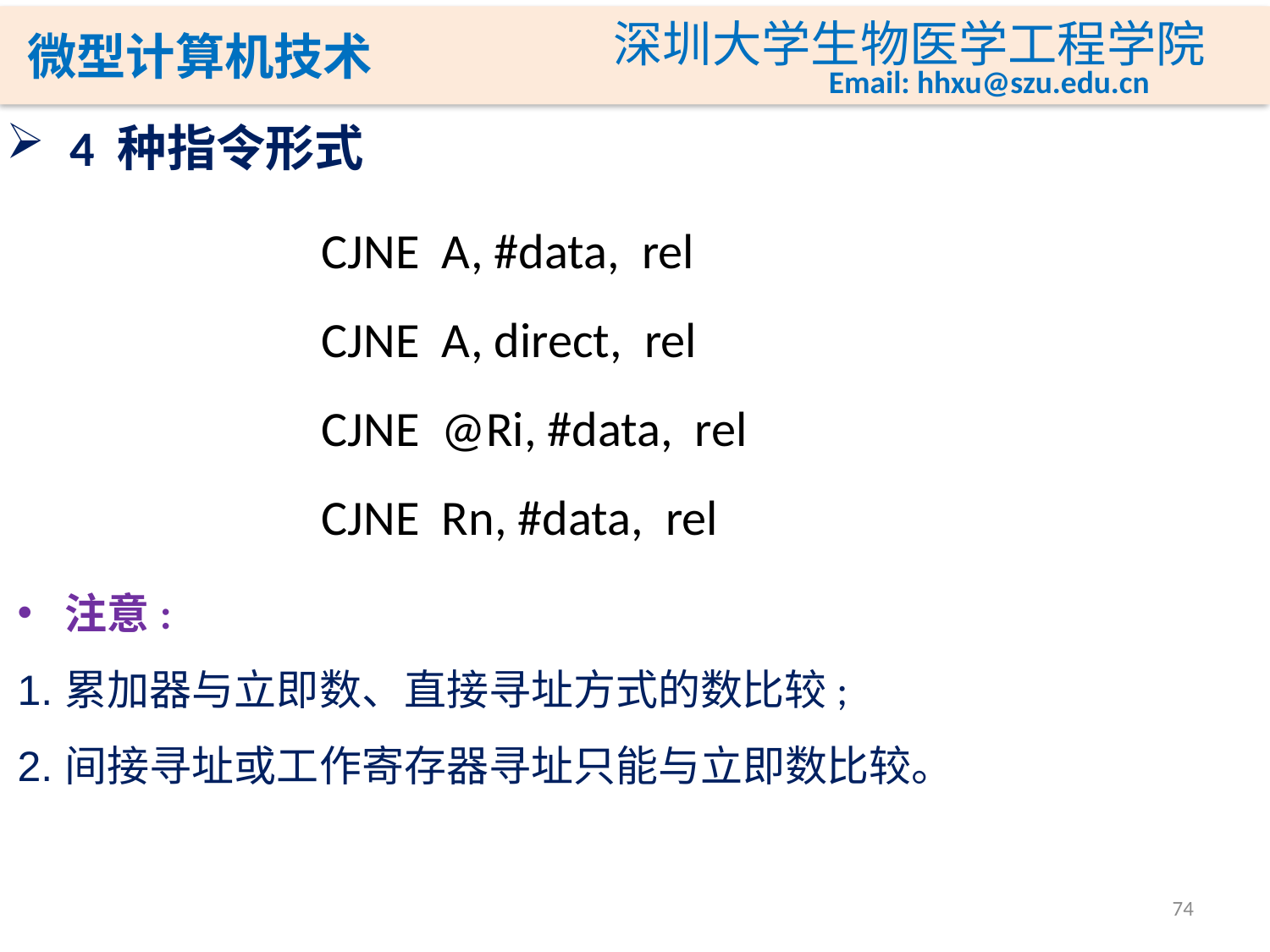

4 种指令形式
CJNE  A, #data,  rel
CJNE  A, direct,  rel
CJNE  @Ri, #data,  rel
CJNE  Rn, #data,  rel
注意:
累加器与立即数、直接寻址方式的数比较;
间接寻址或工作寄存器寻址只能与立即数比较。
74